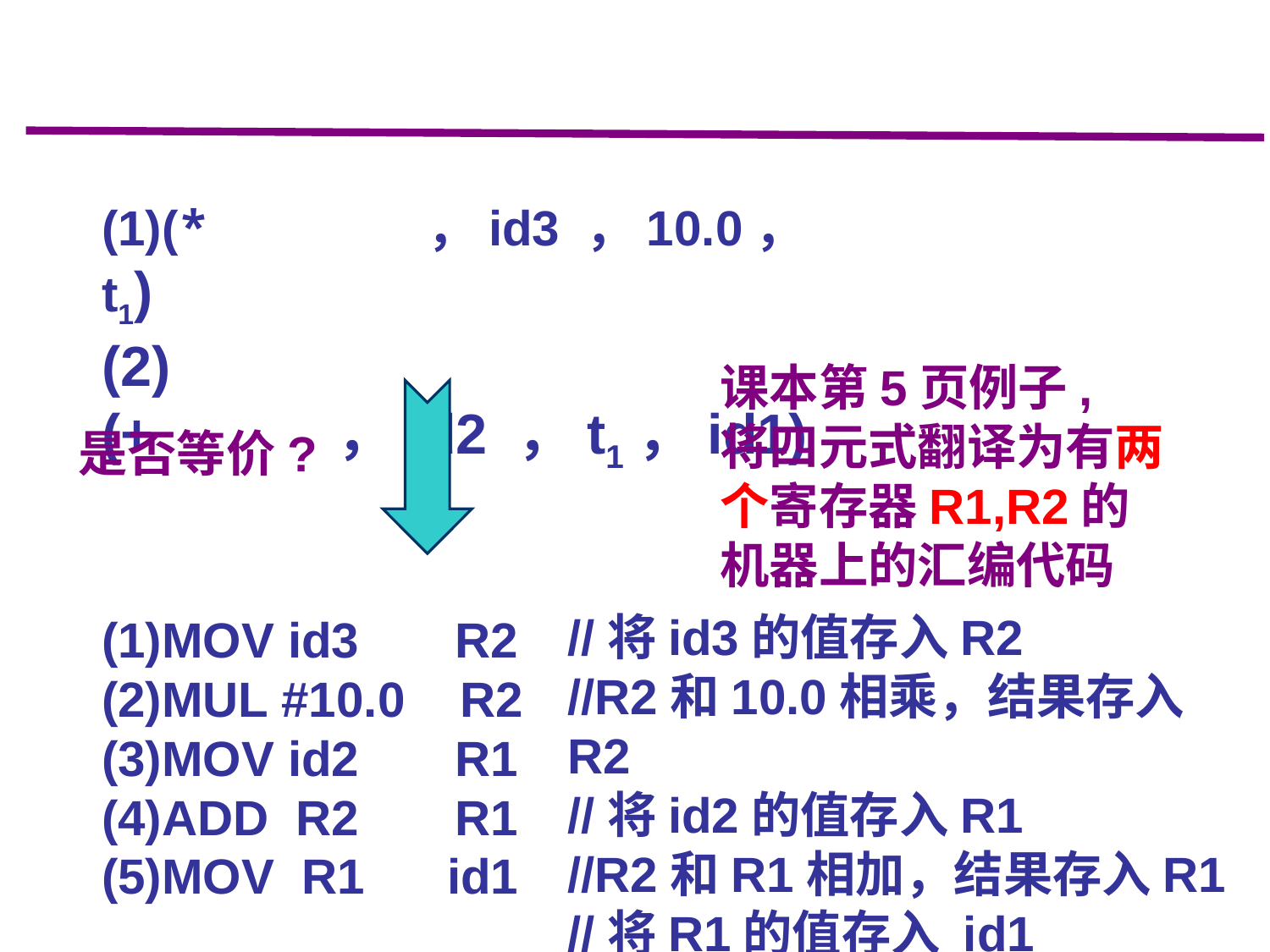

(1)(*       ，id3 ，10.0，t1)
(2)(+     ，id2 ，t1，id1)

课本第5页例子,
将四元式翻译为有两个寄存器R1,R2的机器上的汇编代码
是否等价?

//将id3的值存入R2
//R2和10.0相乘，结果存入R2
//将id2的值存入R1
//R2和R1相加，结果存入R1
//将R1的值存入 id1

(1)MOV id3       R2
(2)MUL #10.0    R2
(3)MOV id2       R1
(4)ADD  R2       R1
(5)MOV  R1      id1